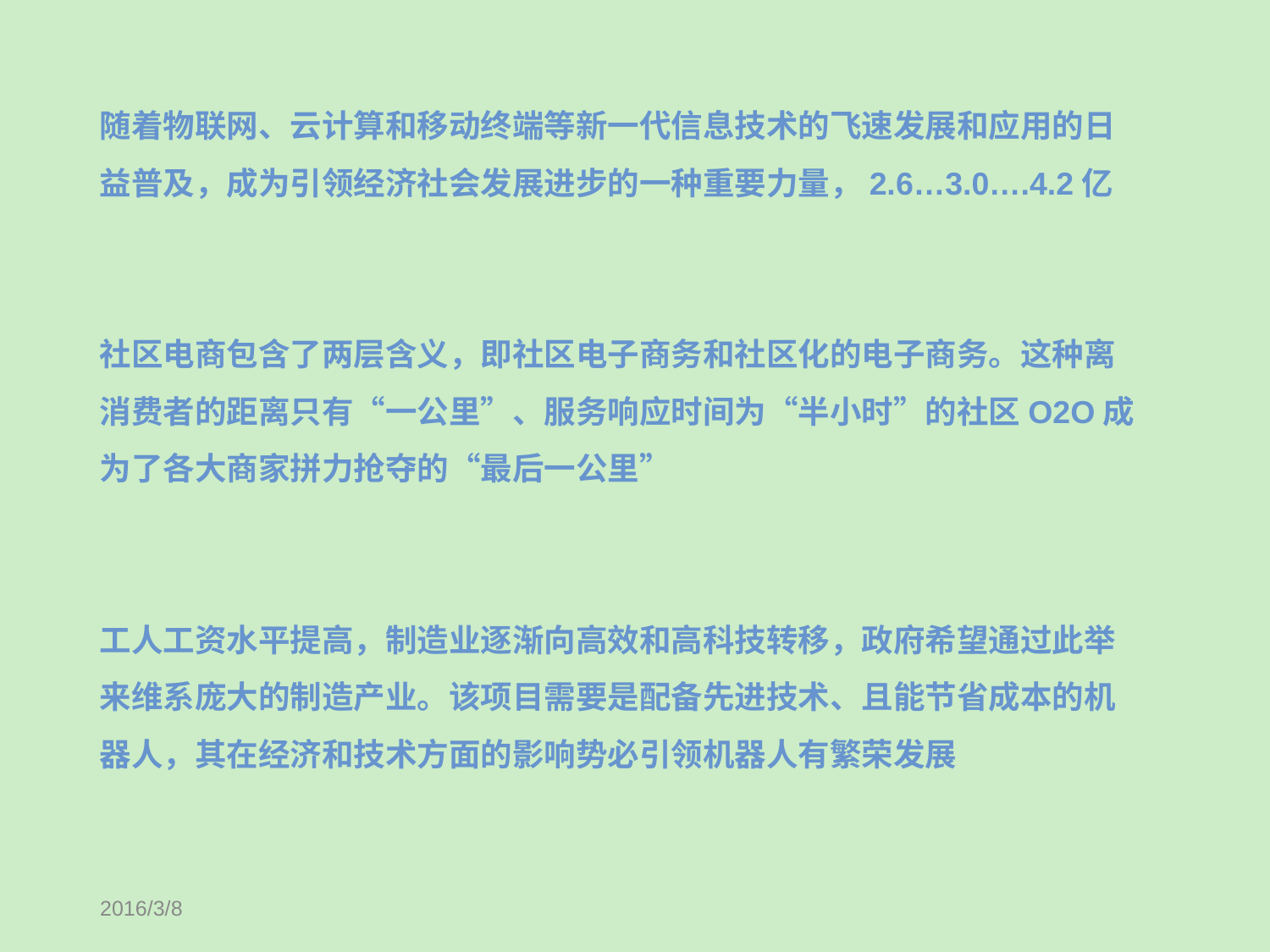

随着物联网、云计算和移动终端等新一代信息技术的飞速发展和应用的日益普及，成为引领经济社会发展进步的一种重要力量，2.6…3.0….4.2亿

社区电商包含了两层含义，即社区电子商务和社区化的电子商务。这种离消费者的距离只有“一公里”、服务响应时间为“半小时”的社区O2O成为了各大商家拼力抢夺的“最后一公里”

工人工资水平提高，制造业逐渐向高效和高科技转移，政府希望通过此举来维系庞大的制造产业。该项目需要是配备先进技术、且能节省成本的机器人，其在经济和技术方面的影响势必引领机器人有繁荣发展
2016/3/8